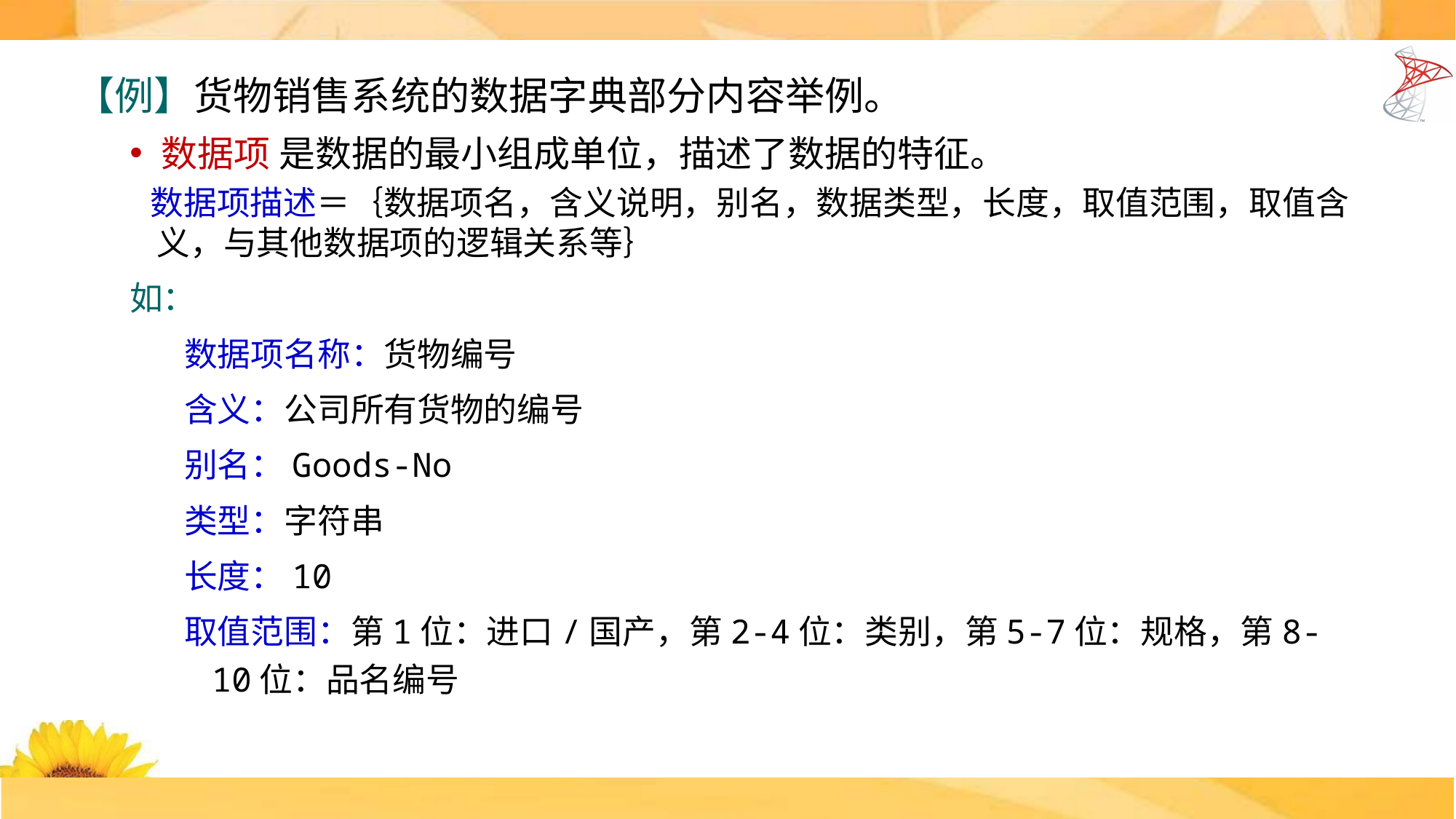

【例】货物销售系统的数据字典部分内容举例。
数据项 是数据的最小组成单位，描述了数据的特征。
  数据项描述＝｛数据项名，含义说明，别名，数据类型，长度，取值范围，取值含义，与其他数据项的逻辑关系等｝
如：
数据项名称：货物编号
含义：公司所有货物的编号
别名：Goods-No
类型：字符串
长度：10
取值范围：第1位：进口/国产，第2-4位：类别，第5-7位：规格，第8-10位：品名编号